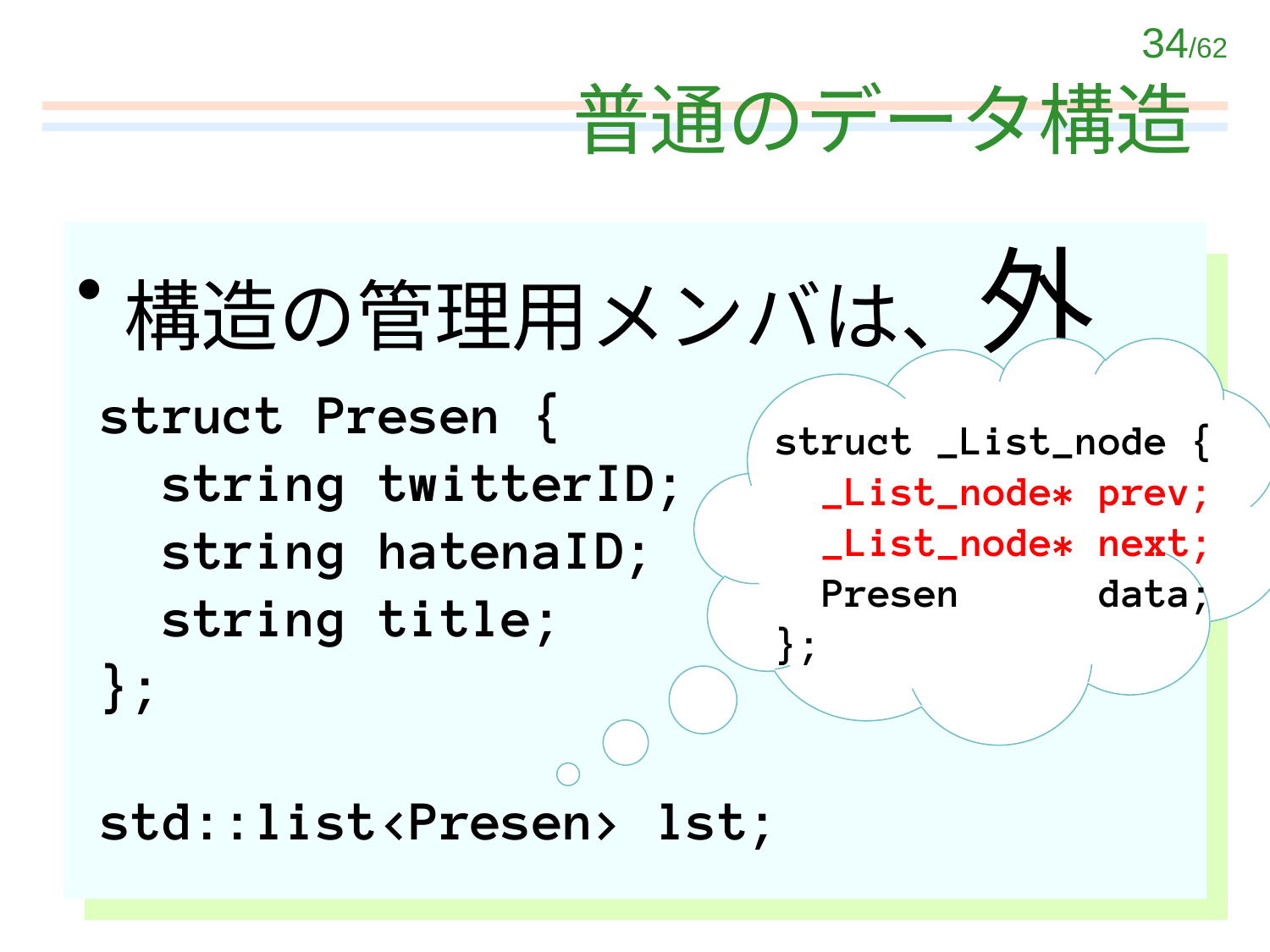

# 普通のデータ構造
構造の管理用メンバは、外

struct _List_node {
  _List_node* prev;
  _List_node* next;
  Presen      data;
};
struct Presen {
  string twitterID;
  string hatenaID;
  string title;
};

std::list<Presen> lst;